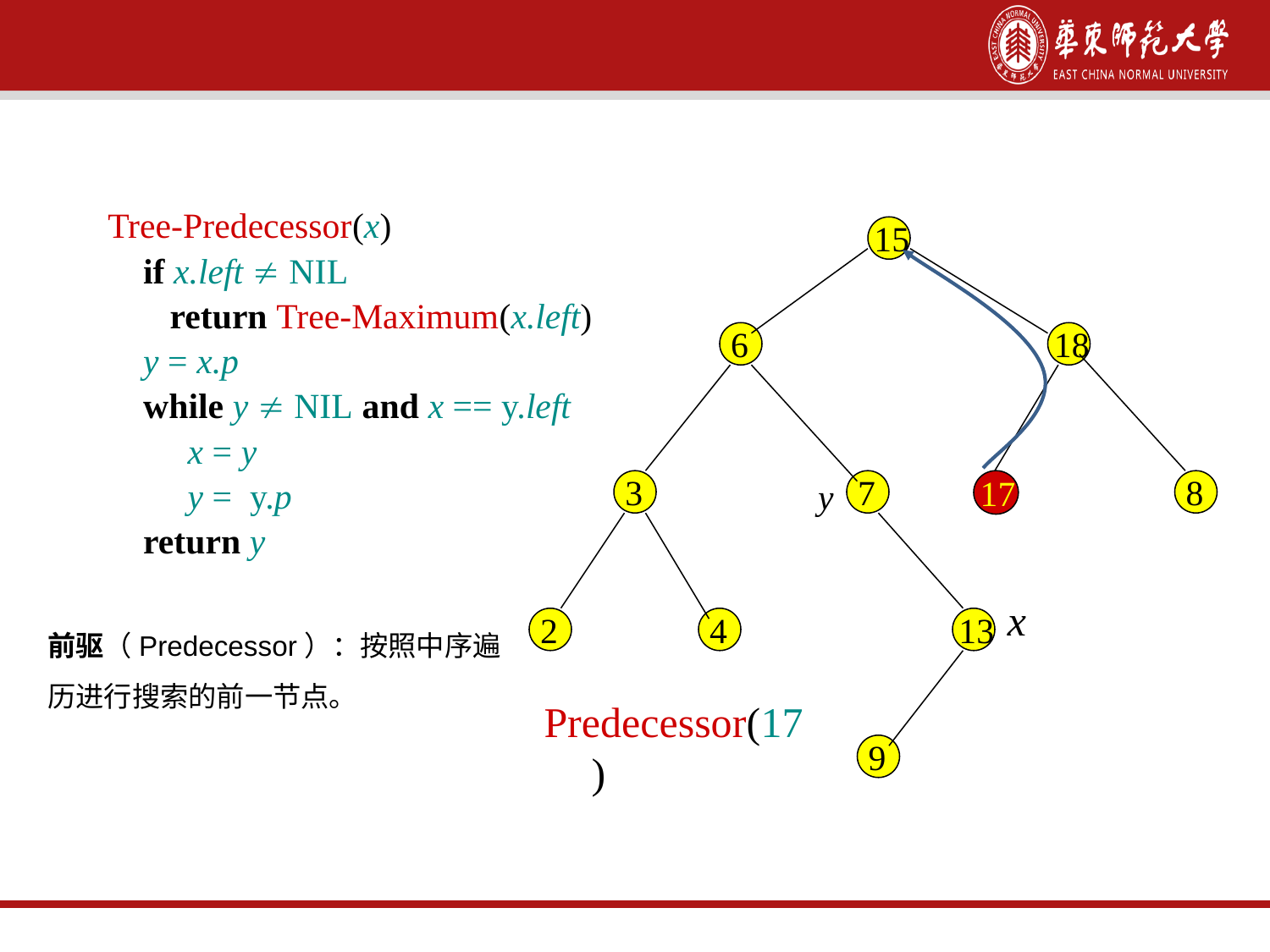

查找前驱Predecessor
Tree-Predecessor(x)
    if x.left ≠ NIL
       return Tree-Maximum(x.left)
    y = x.p
    while y ≠ NIL and x == y.left
         x = y
         y =  y.p
    return y
15

6
18

y
3
7
17
8

x
前驱（Predecessor）：按照中序遍历进行搜索的前一节点。
2
4
13

Predecessor(17)
9